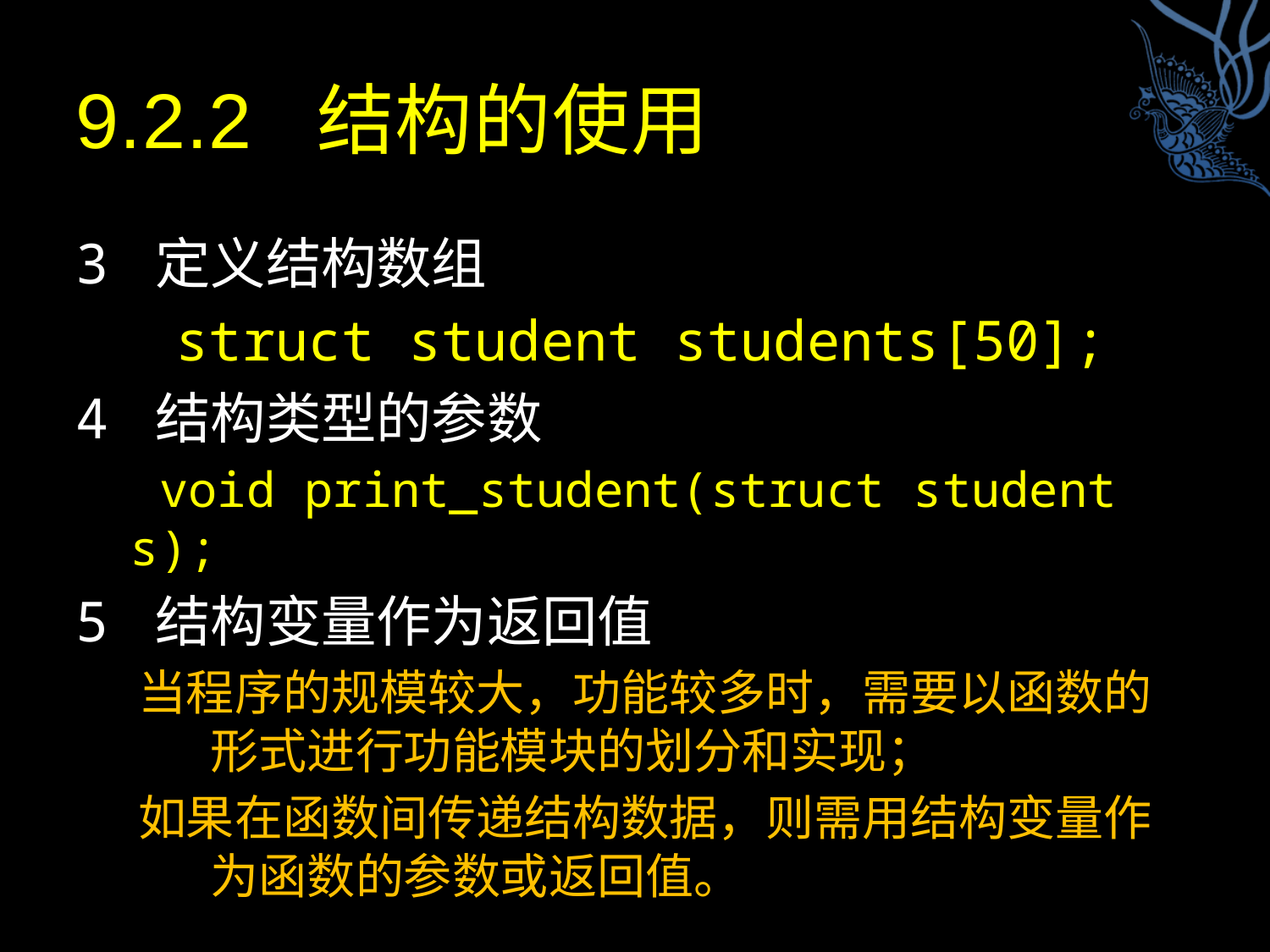

# 9.2.2  结构的使用
3 定义结构数组
   struct student students[50];
4 结构类型的参数
 void print_student(struct student s);
5 结构变量作为返回值
当程序的规模较大，功能较多时，需要以函数的形式进行功能模块的划分和实现；
如果在函数间传递结构数据，则需用结构变量作为函数的参数或返回值。